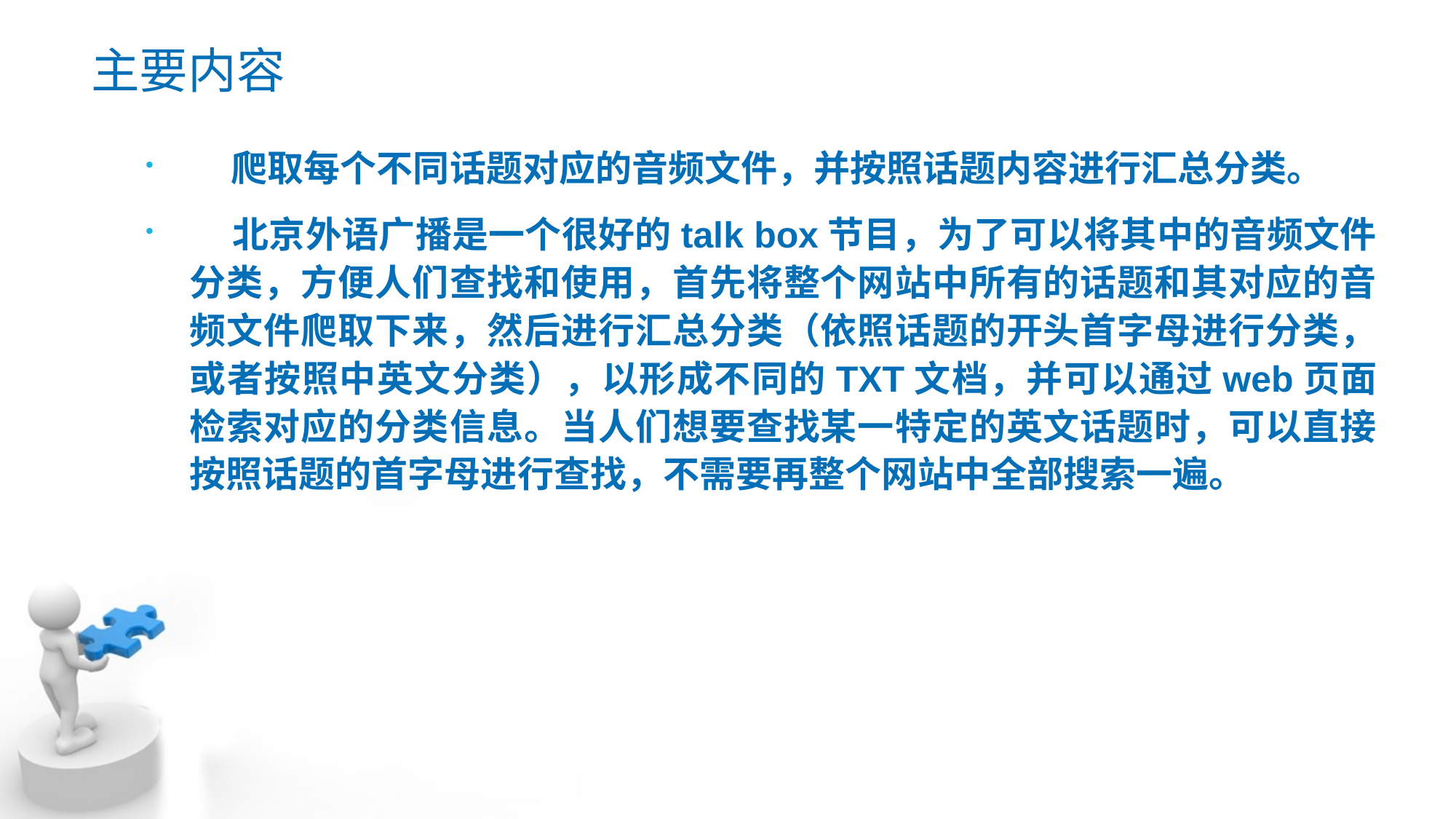

# 主要内容
    爬取每个不同话题对应的音频文件，并按照话题内容进行汇总分类。
    北京外语广播是一个很好的talk box节目，为了可以将其中的音频文件分类，方便人们查找和使用，首先将整个网站中所有的话题和其对应的音频文件爬取下来，然后进行汇总分类（依照话题的开头首字母进行分类，或者按照中英文分类），以形成不同的TXT文档，并可以通过web页面检索对应的分类信息。当人们想要查找某一特定的英文话题时，可以直接按照话题的首字母进行查找，不需要再整个网站中全部搜索一遍。